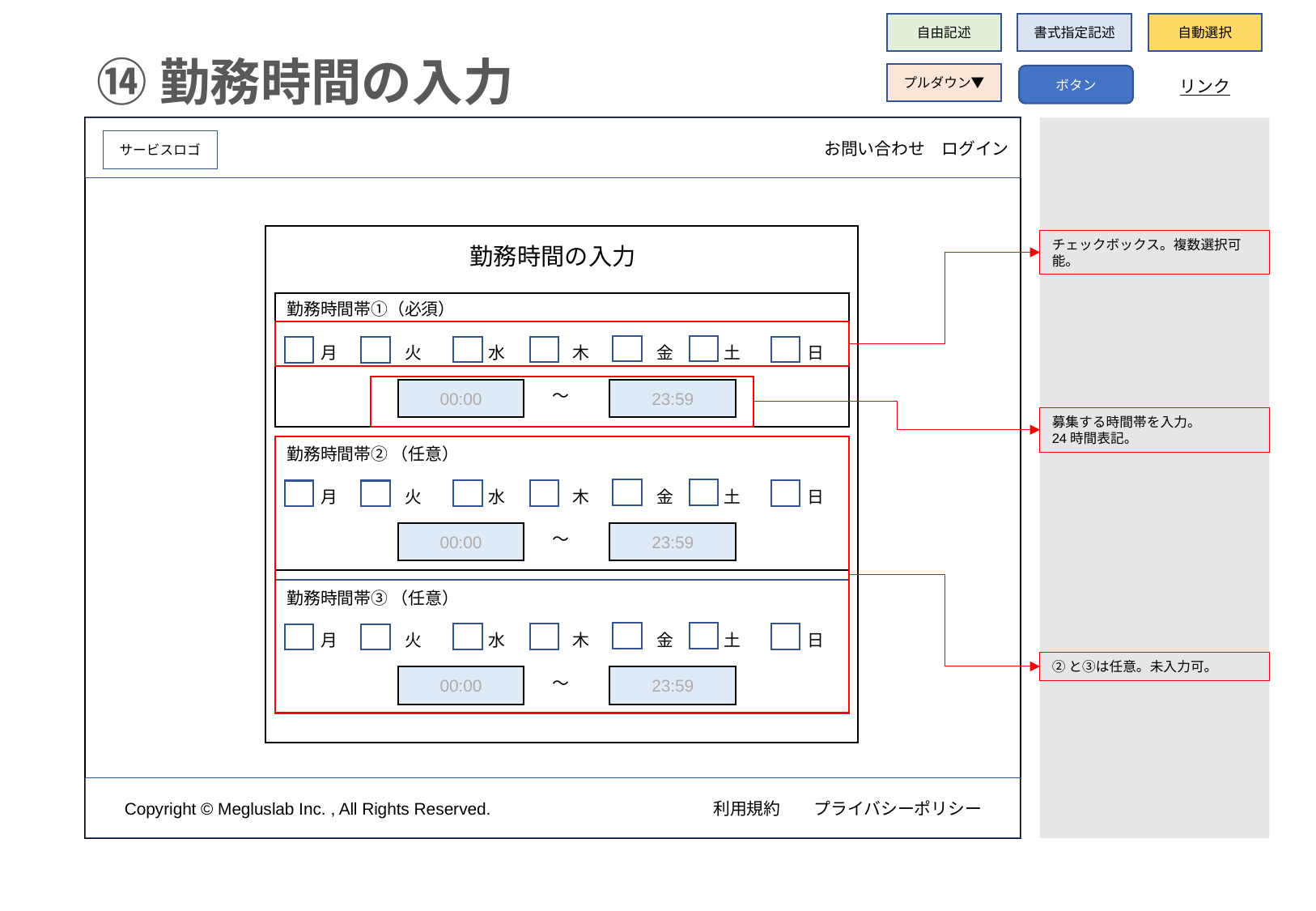

自由記述
書式指定記述
自動選択
⑭勤務時間の入力
プルダウン▼
ボタン
リンク

　　　　　　　　　　　お問い合わせ　ログイン

サービスロゴ

チェックボックス。複数選択可能。
勤務時間の入力

勤務時間帯①（必須）

　　月　　　　火　　　　水　　　　木　　　　金　　　土　　　　日

00:00
　～
23:59
募集する時間帯を入力。
24時間表記。

勤務時間帯② （任意）

　　月　　　　火　　　　水　　　　木　　　　金　　　土　　　　日

00:00
　～
23:59

勤務時間帯③ （任意）

　　月　　　　火　　　　水　　　　木　　　　金　　　土　　　　日

②と③は任意。未入力可。
00:00
　～
23:59
Copyright © Megluslab Inc. , All Rights Reserved.　　　　　　　　　　　　　利用規約　　プライバシーポリシー